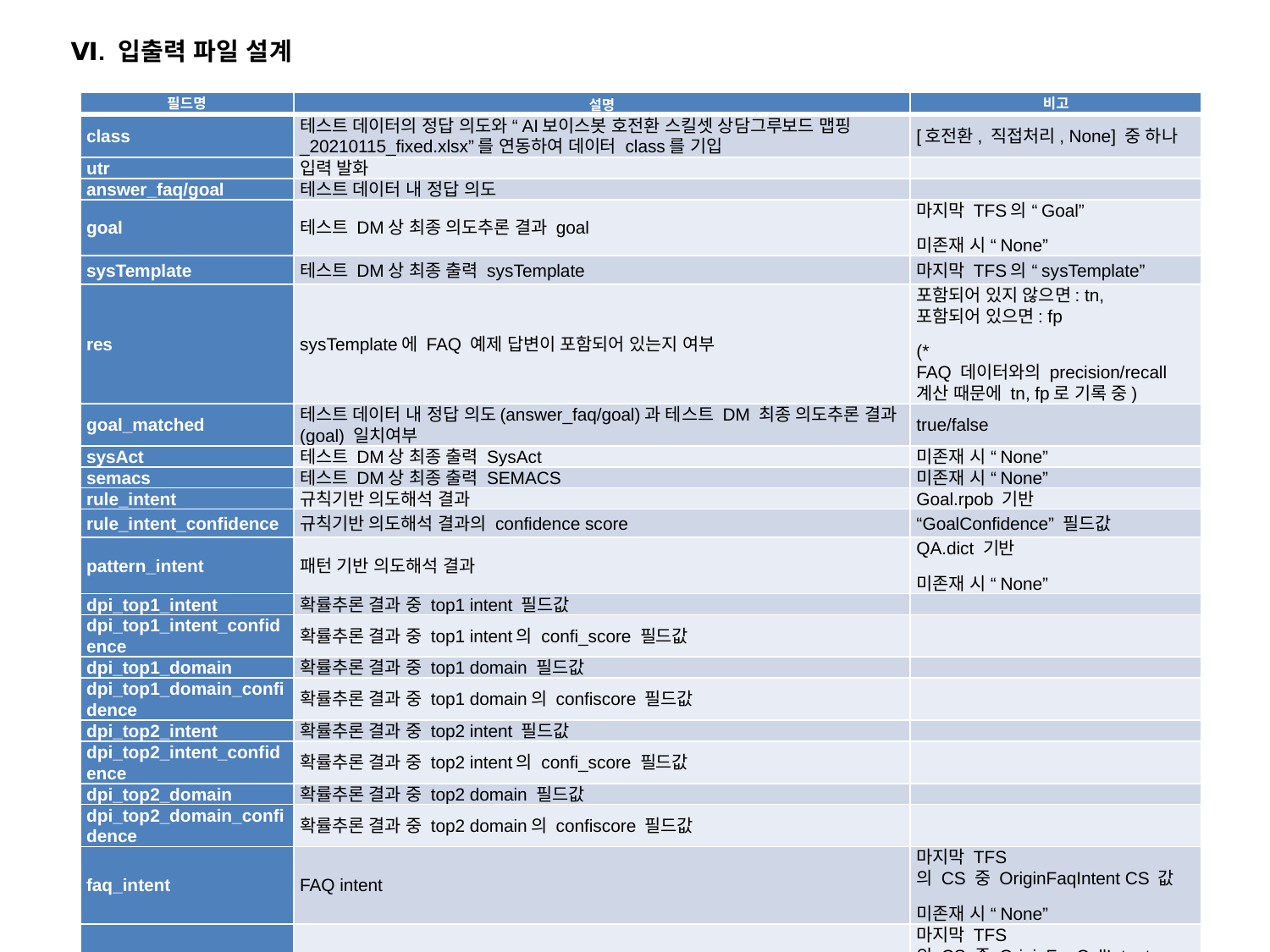

Ⅵ. 입출력 파일 설계
| 필드명 | 설명 | 비고 |
| --- | --- | --- |
| class | 테스트 데이터의 정답 의도와 “AI보이스봇 호전환 스킬셋 상담그루보드 맵핑\_20210115\_fixed.xlsx”를 연동하여 데이터 class를 기입 | [호전환, 직접처리, None] 중 하나 |
| utr | 입력 발화 |  |
| answer\_faq/goal | 테스트 데이터 내 정답 의도 |  |
| goal | 테스트 DM상 최종 의도추론 결과 goal | 마지막 TFS의 “Goal” 미존재 시 “None” |
| sysTemplate | 테스트 DM상 최종 출력 sysTemplate | 마지막 TFS의 “sysTemplate” |
| res | sysTemplate에 FAQ 예제 답변이 포함되어 있는지 여부 | 포함되어 있지 않으면: tn, 포함되어 있으면: fp (\* FAQ 데이터와의 precision/recall 계산 때문에 tn, fp로 기록 중) |
| goal\_matched | 테스트 데이터 내 정답 의도(answer\_faq/goal)과 테스트 DM 최종 의도추론 결과(goal) 일치여부 | true/false |
| sysAct | 테스트 DM상 최종 출력 SysAct | 미존재 시 “None” |
| semacs | 테스트 DM상 최종 출력 SEMACS | 미존재 시 “None” |
| rule\_intent | 규칙기반 의도해석 결과 | Goal.rpob 기반 |
| rule\_intent\_confidence | 규칙기반 의도해석 결과의 confidence score | “GoalConfidence” 필드값 |
| pattern\_intent | 패턴 기반 의도해석 결과 | QA.dict 기반 미존재 시 “None” |
| dpi\_top1\_intent | 확률추론 결과 중 top1 intent 필드값 |  |
| dpi\_top1\_intent\_confidence | 확률추론 결과 중 top1 intent의 confi\_score 필드값 |  |
| dpi\_top1\_domain | 확률추론 결과 중 top1 domain 필드값 |  |
| dpi\_top1\_domain\_confidence | 확률추론 결과 중 top1 domain의 confiscore 필드값 |  |
| dpi\_top2\_intent | 확률추론 결과 중 top2 intent 필드값 |  |
| dpi\_top2\_intent\_confidence | 확률추론 결과 중 top2 intent의 confi\_score 필드값 |  |
| dpi\_top2\_domain | 확률추론 결과 중 top2 domain 필드값 |  |
| dpi\_top2\_domain\_confidence | 확률추론 결과 중 top2 domain의 confiscore 필드값 |  |
| faq\_intent | FAQ intent | 마지막 TFS의 CS 중 OriginFaqIntent CS 값 미존재 시 “None” |
| faq\_callintent | FAQ CallIntent | 마지막 TFS의 CS 중 OriginFaqCallIntent CS 값 미존재 시 “None” |
| faq\_confidence | FAQ score | 마지막 TFS의 CS 중 OriginFaqConfidence CS 값 미존재 시 “None” |
| faq\_answer | FAQ answer | 마지막 TFS의 CS 중 OriginFaqAnswer CS 값 미존재 시 “None” |